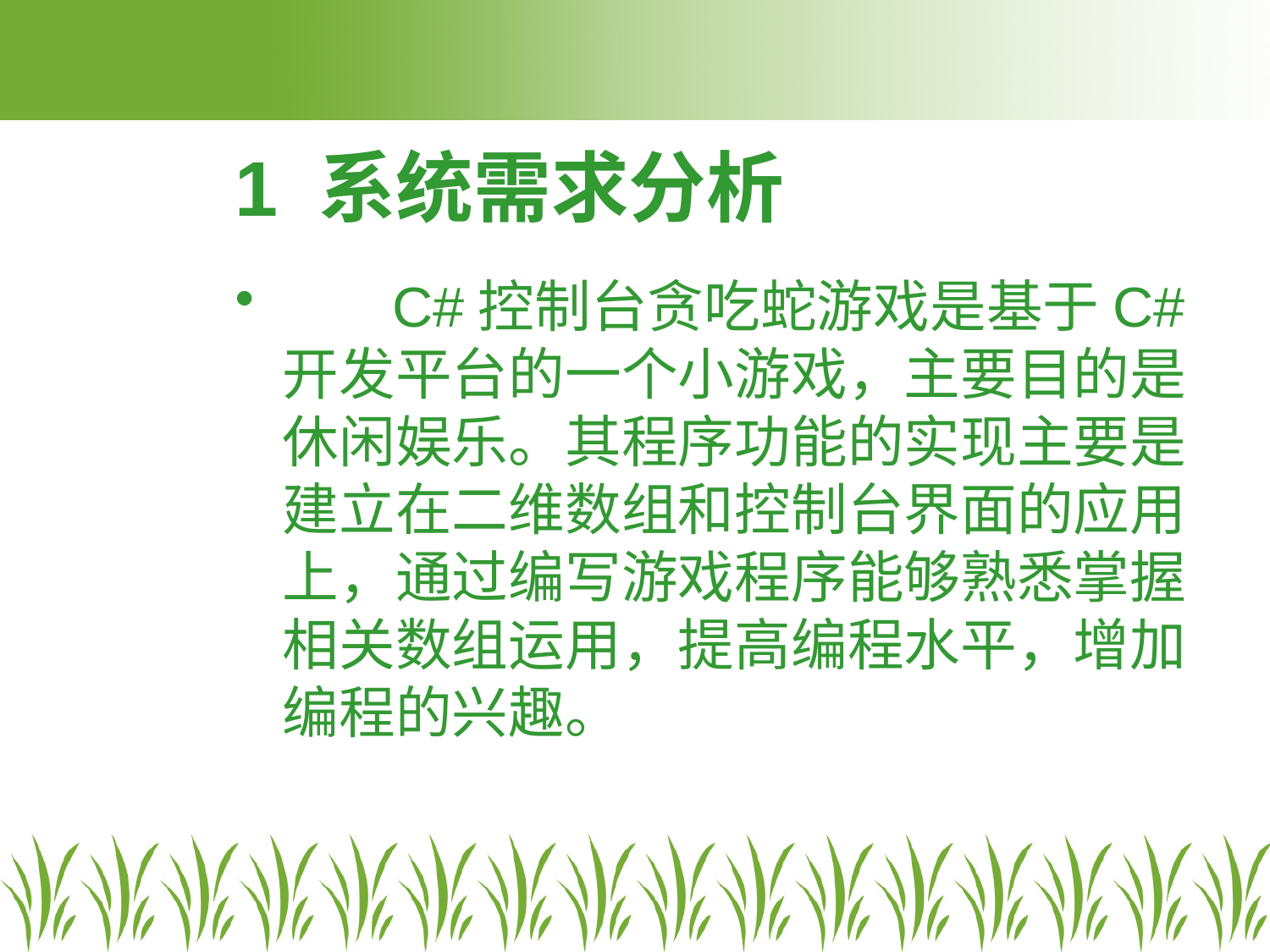

# 1 系统需求分析
       C#控制台贪吃蛇游戏是基于C#开发平台的一个小游戏，主要目的是休闲娱乐。其程序功能的实现主要是建立在二维数组和控制台界面的应用上，通过编写游戏程序能够熟悉掌握相关数组运用，提高编程水平，增加编程的兴趣。